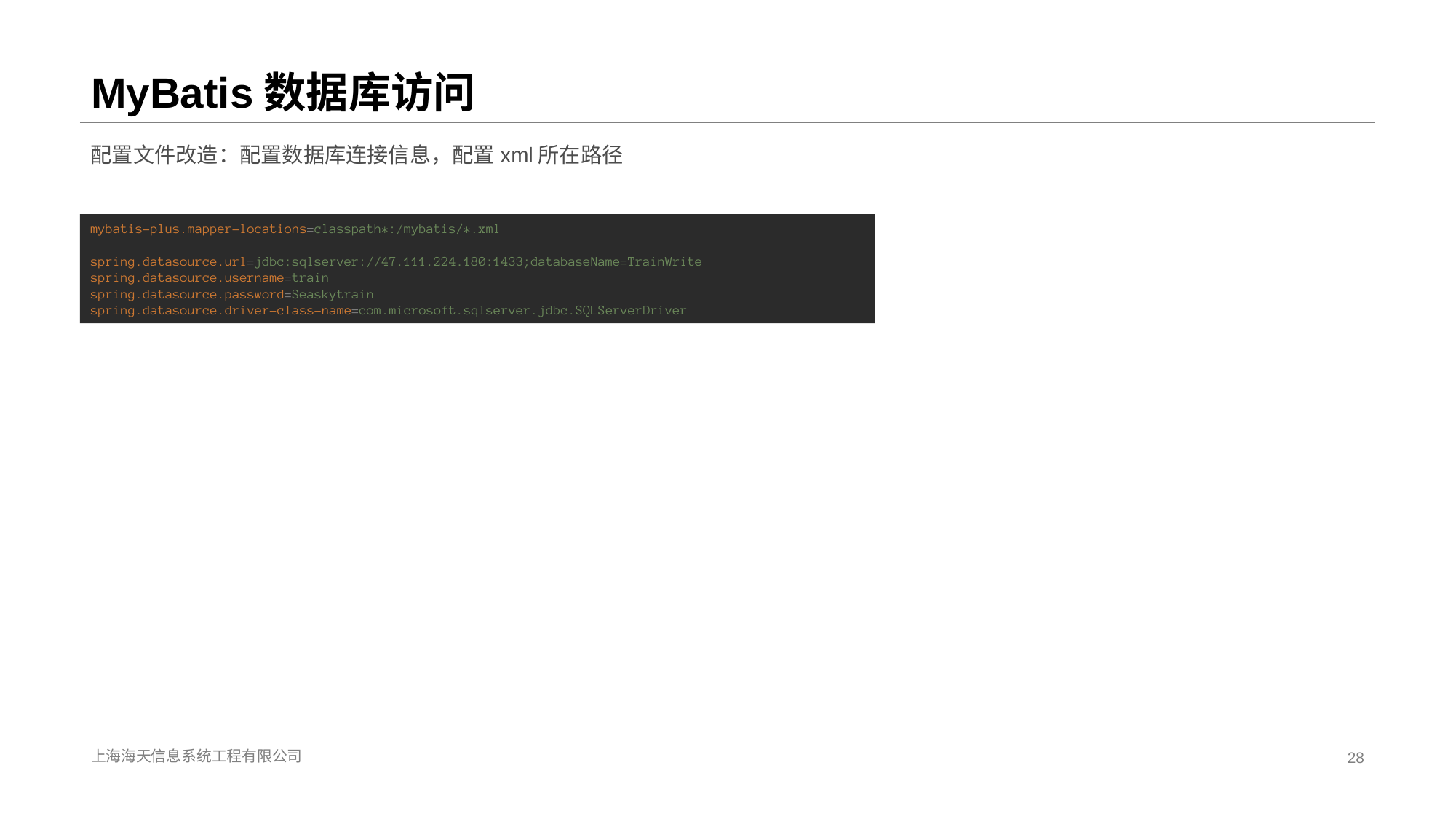

# MyBatis数据库访问
配置文件改造：配置数据库连接信息，配置xml所在路径
mybatis-plus.mapper-locations=classpath*:/mybatis/*.xml
spring.datasource.url=jdbc:sqlserver://47.111.224.180:1433;databaseName=TrainWrite
spring.datasource.username=train
spring.datasource.password=Seaskytrain
spring.datasource.driver-class-name=com.microsoft.sqlserver.jdbc.SQLServerDriver
上海海天信息系统工程有限公司
28